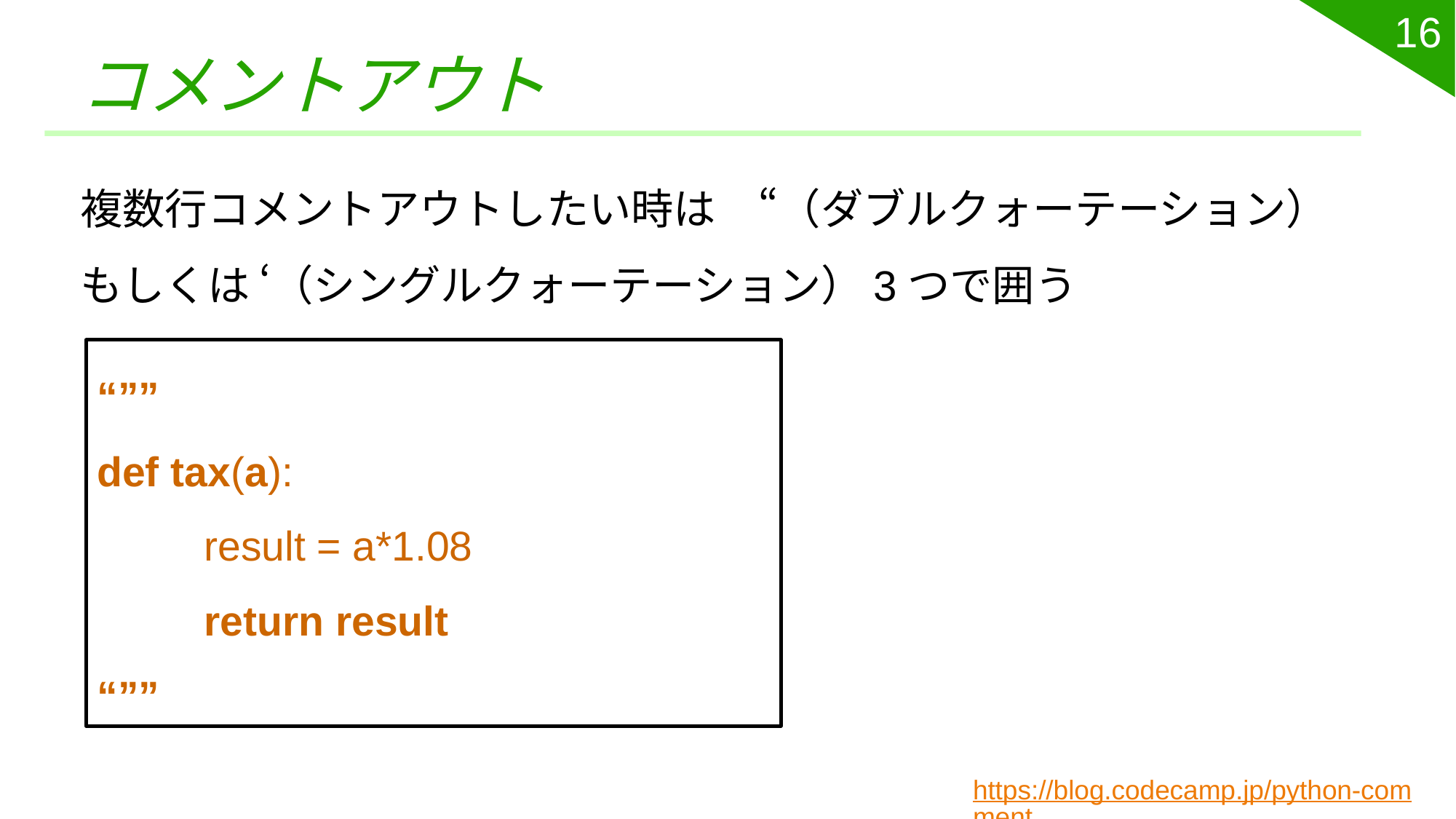

16
# コメントアウト
複数行コメントアウトしたい時は　“（ダブルクォーテーション）
もしくは ‘（シングルクォーテーション）3つで囲う
“””
def tax(a):
	result = a*1.08
	return result
“””
https://blog.codecamp.jp/python-comment